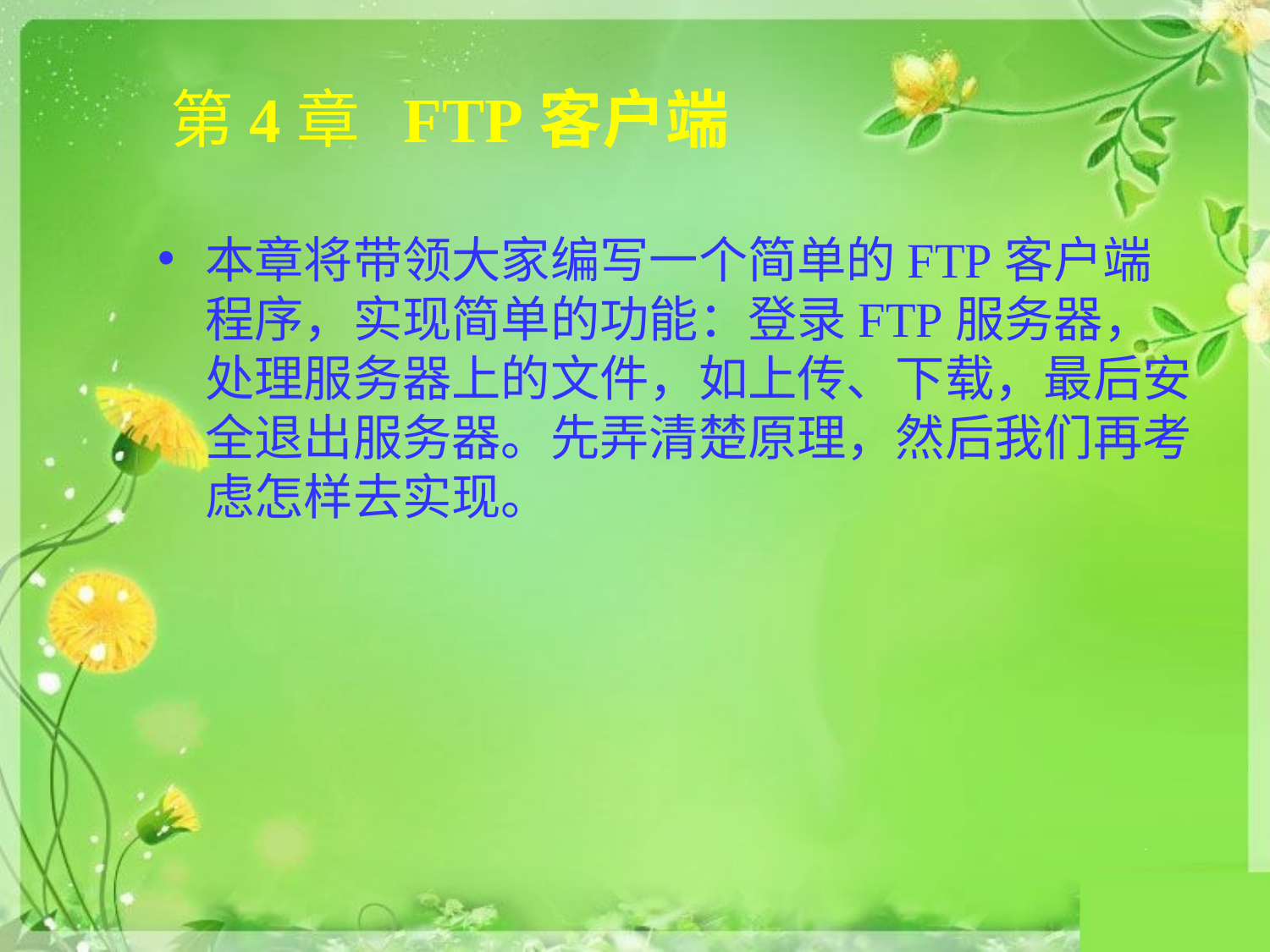

# 第4章  FTP客户端
本章将带领大家编写一个简单的FTP客户端程序，实现简单的功能：登录FTP服务器，处理服务器上的文件，如上传、下载，最后安全退出服务器。先弄清楚原理，然后我们再考虑怎样去实现。